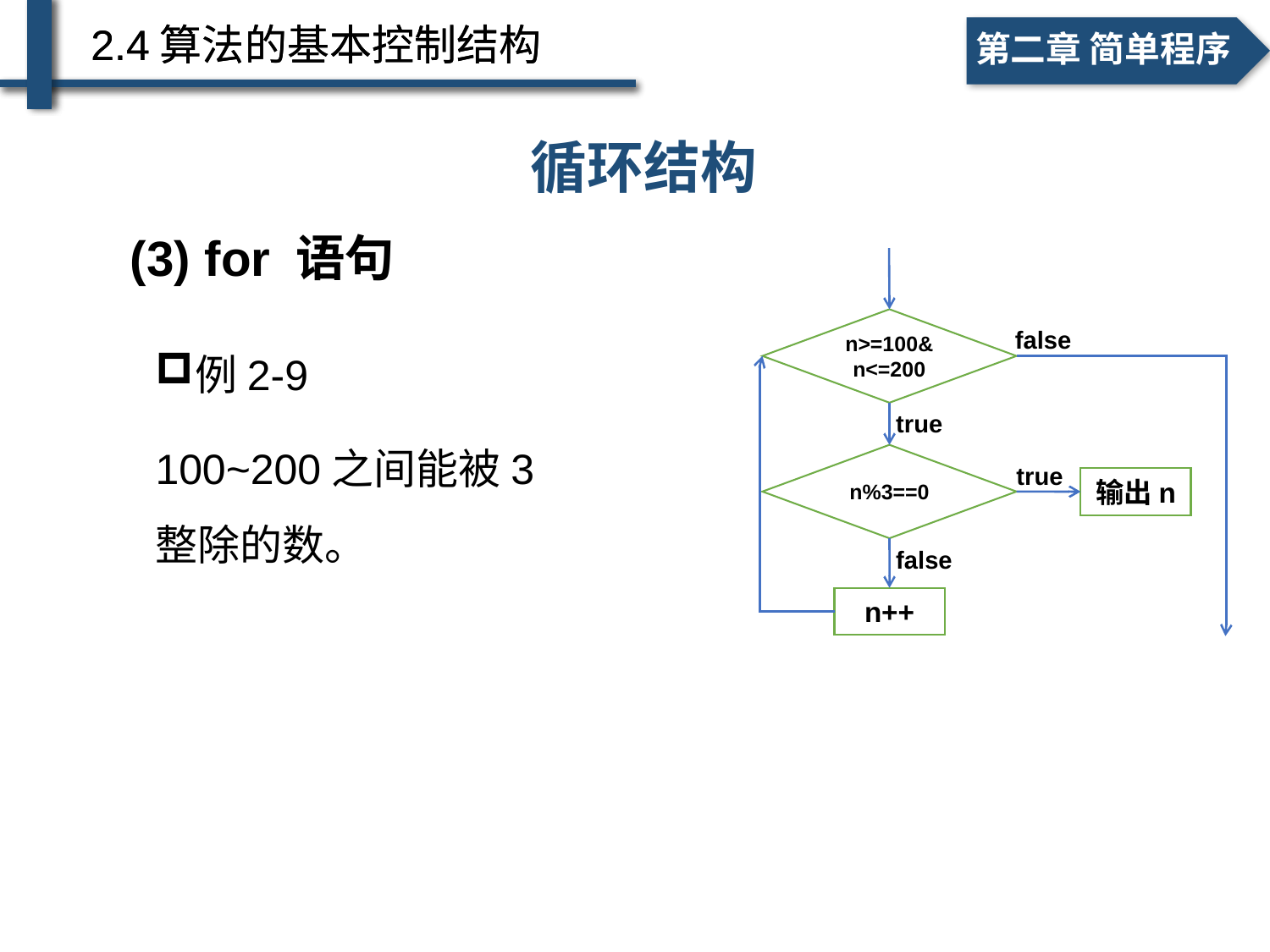

2.4算法的基本控制结构
2.4算法的基本控制结构
一、个人简介
二、学术成绩
一、个人简介

第二章 简单程序
# 例2-8

循环结构
(3) for 语句
n>=100&
n<=200
例2-9
100~200之间能被3整除的数。
false
true
n%3==0
true
输出n
false
n++
73